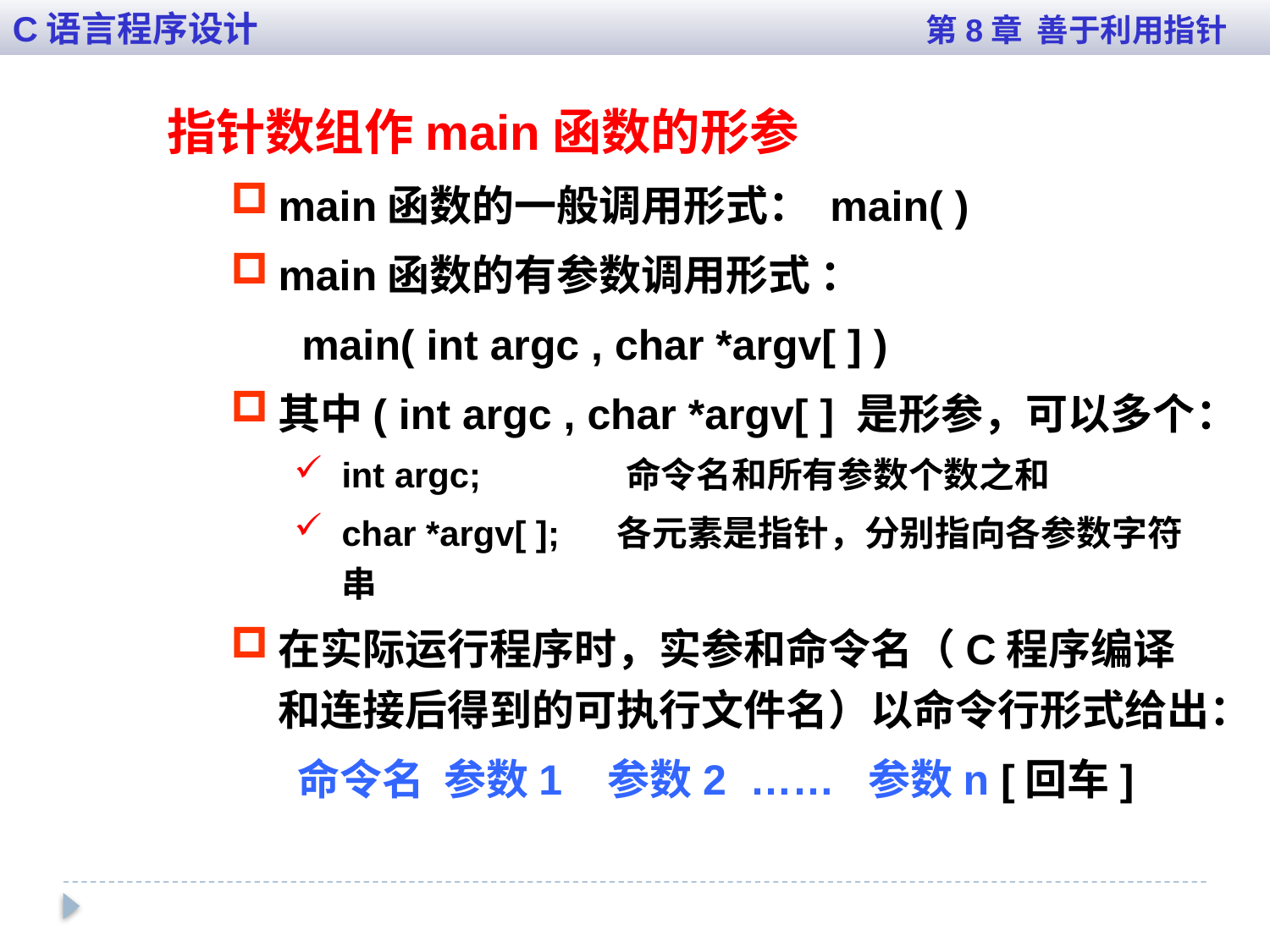

C语言程序设计                                                                                   第8章  善于利用指针
指针数组作main函数的形参
main函数的一般调用形式： main( )
main函数的有参数调用形式 ：
      main( int argc , char *argv[ ] )
其中( int argc , char *argv[ ] 是形参，可以多个：
int argc;              命令名和所有参数个数之和
char *argv[ ];     各元素是指针，分别指向各参数字符串
在实际运行程序时，实参和命令名（C程序编译和连接后得到的可执行文件名）以命令行形式给出：
      命令名  参数1   参数2  ……  参数n [回车]